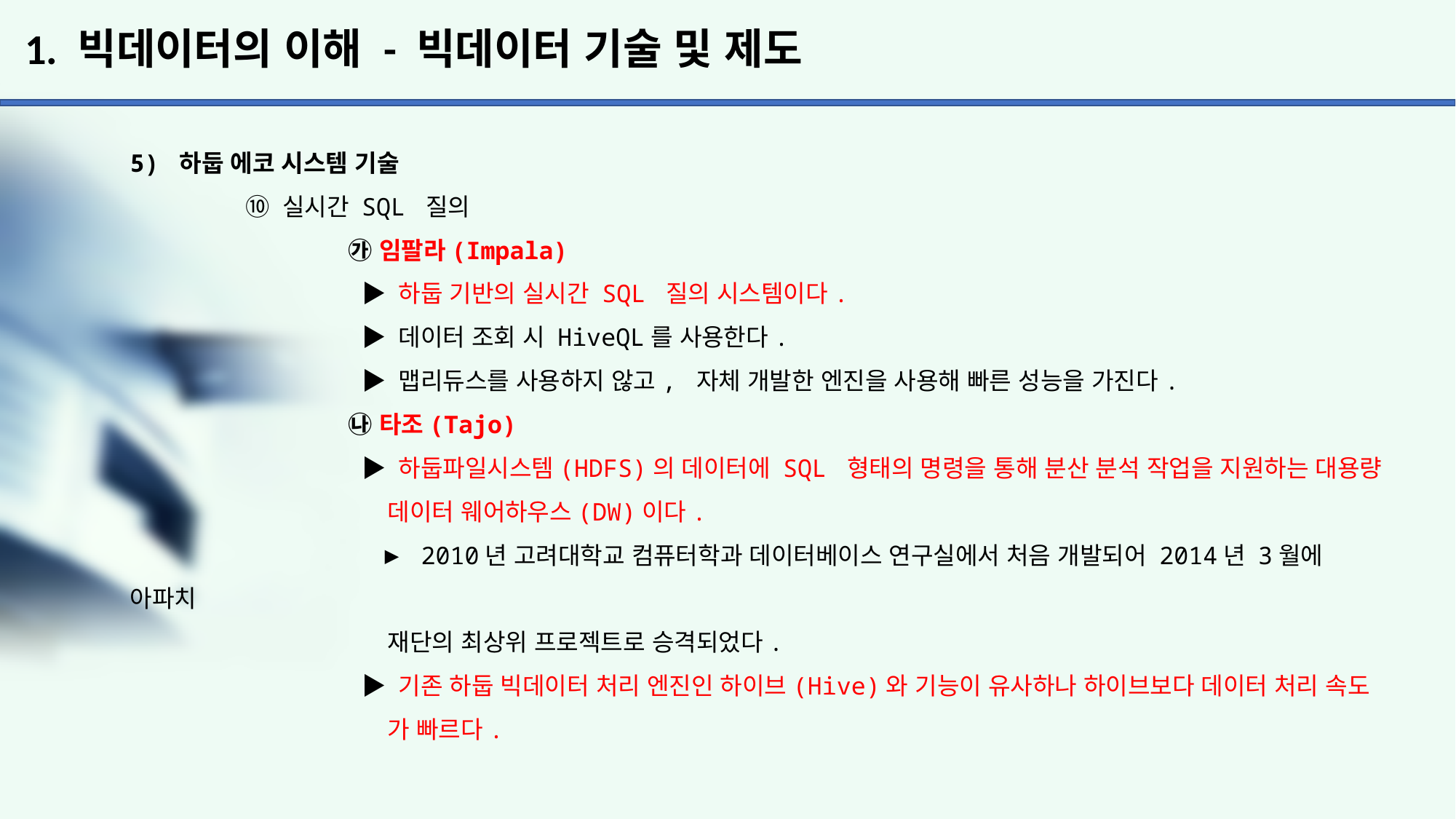

# 1. 빅데이터의 이해 - 빅데이터 기술 및 제도
5) 하둡 에코 시스템 기술
	 ⑩ 실시간 SQL 질의
		㉮ 임팔라(Impala)
		  ▶ 하둡 기반의 실시간 SQL 질의 시스템이다.
		  ▶ 데이터 조회 시 HiveQL를 사용한다.
		  ▶ 맵리듀스를 사용하지 않고, 자체 개발한 엔진을 사용해 빠른 성능을 가진다.
		㉯ 타조(Tajo)
		  ▶ 하둡파일시스템(HDFS)의 데이터에 SQL 형태의 명령을 통해 분산 분석 작업을 지원하는 대용량
		     데이터 웨어하우스(DW)이다.
		  ▶ 2010년 고려대학교 컴퓨터학과 데이터베이스 연구실에서 처음 개발되어 2014년 3월에 아파치
		     재단의 최상위 프로젝트로 승격되었다.
		  ▶ 기존 하둡 빅데이터 처리 엔진인 하이브(Hive)와 기능이 유사하나 하이브보다 데이터 처리 속도
		     가 빠르다.